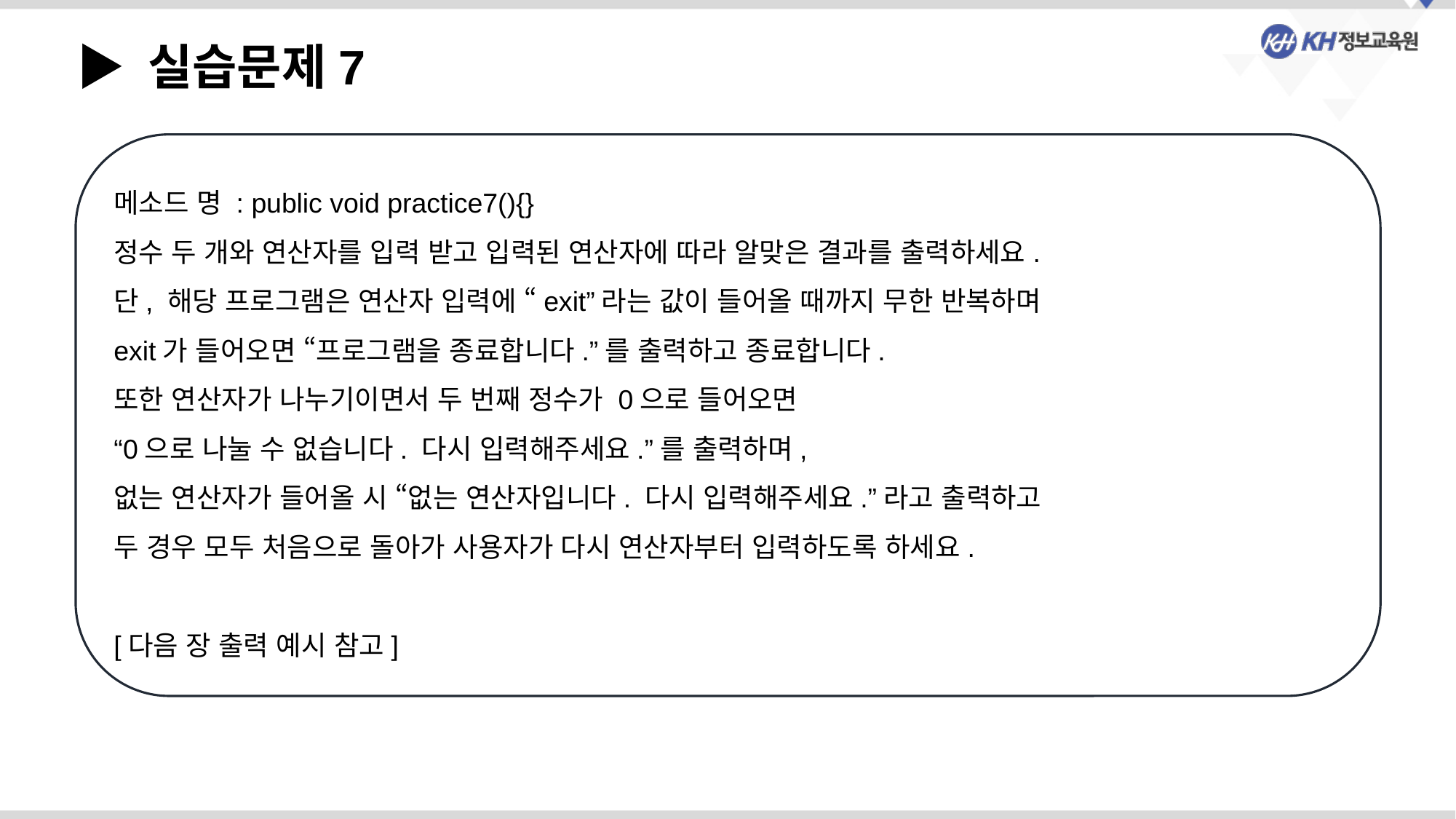

▶ 실습문제7
메소드 명 : public void practice7(){}
정수 두 개와 연산자를 입력 받고 입력된 연산자에 따라 알맞은 결과를 출력하세요.
단, 해당 프로그램은 연산자 입력에 “exit”라는 값이 들어올 때까지 무한 반복하며
exit가 들어오면 “프로그램을 종료합니다.”를 출력하고 종료합니다.
또한 연산자가 나누기이면서 두 번째 정수가 0으로 들어오면
“0으로 나눌 수 없습니다. 다시 입력해주세요.”를 출력하며,
없는 연산자가 들어올 시 “없는 연산자입니다. 다시 입력해주세요.”라고 출력하고
두 경우 모두 처음으로 돌아가 사용자가 다시 연산자부터 입력하도록 하세요.

[다음 장 출력 예시 참고]